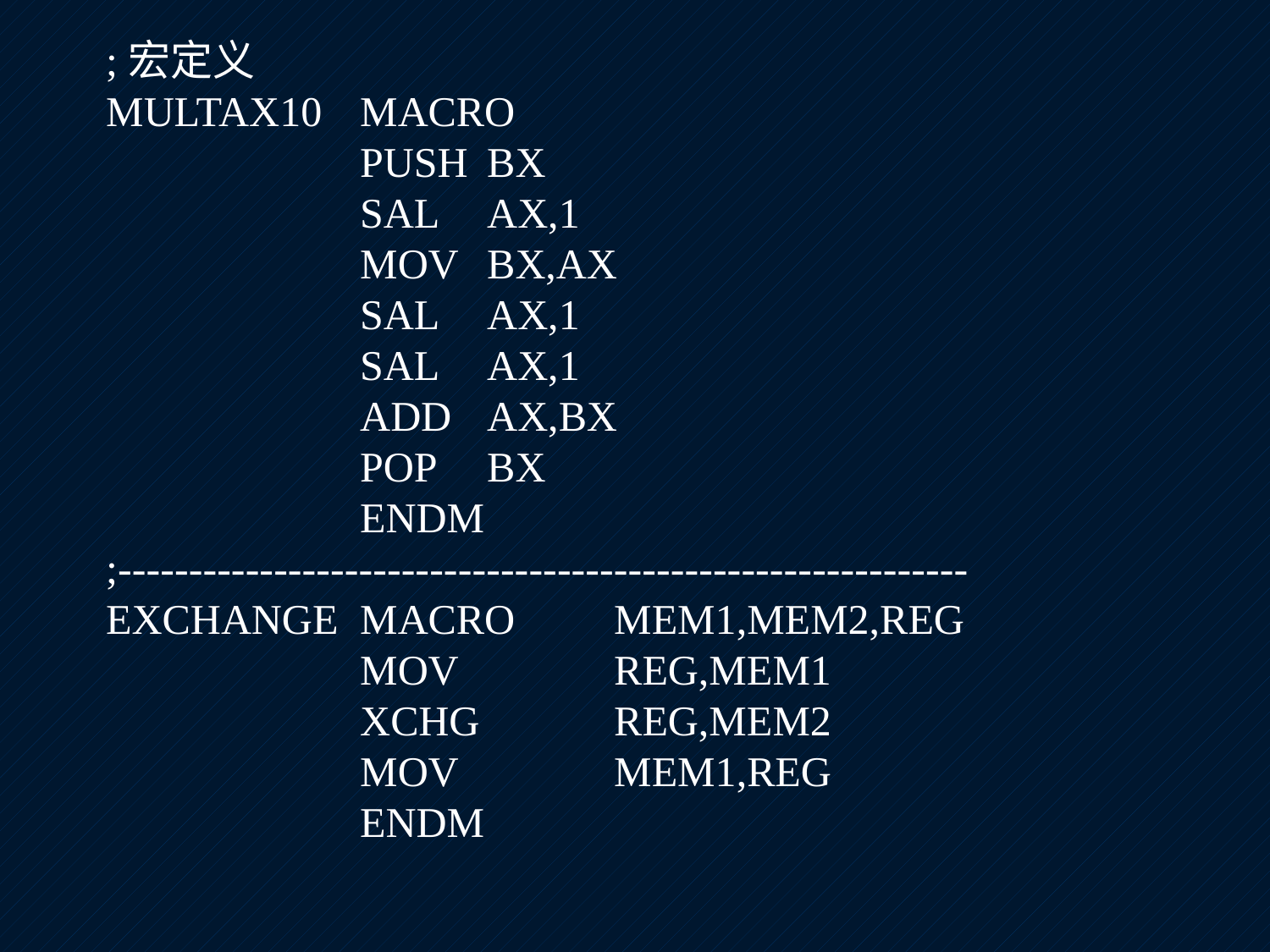

;宏定义
MULTAX10	MACRO
		PUSH	BX
		SAL	AX,1
		MOV	BX,AX
		SAL	AX,1
		SAL	AX,1
		ADD	AX,BX
		POP	BX
		ENDM
;------------------------------------------------------------
EXCHANGE	MACRO 	MEM1,MEM2,REG
		MOV		REG,MEM1
		XCHG		REG,MEM2
		MOV 		MEM1,REG
		ENDM